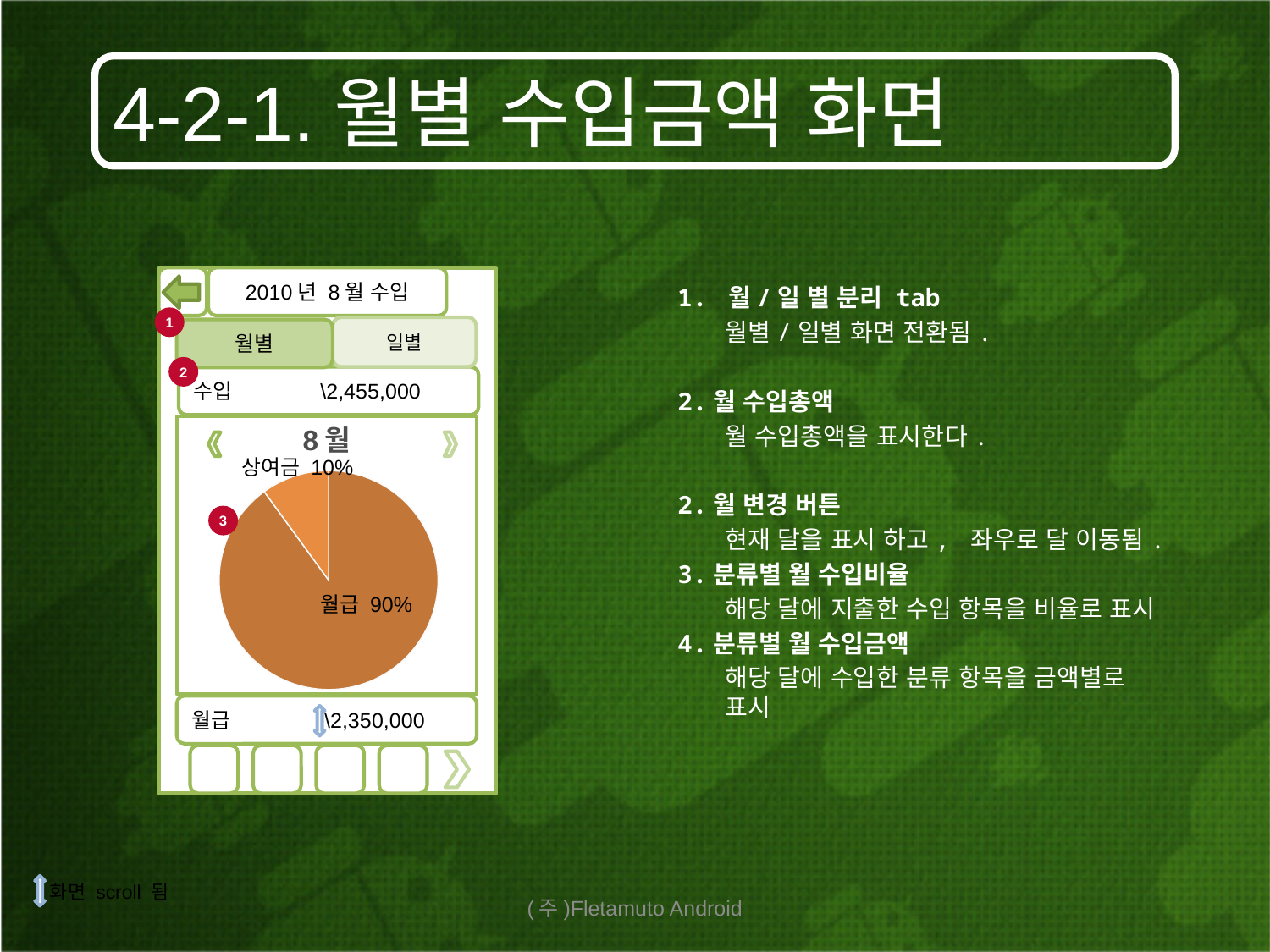

4-2-1.월별 수입금액 화면

2010년 8월 수입
1. 월/일 별 분리 tab
	월별/일별 화면 전환됨.

2.월 수입총액
	월 수입총액을 표시한다.

2.월 변경 버튼
	현재 달을 표시 하고, 좌우로 달 이동됨.
3.분류별 월 수입비율
	해당 달에 지출한 수입 항목을 비율로 표시
4.분류별 월 수입금액
	해당 달에 수입한 분류 항목을 금액별로 표시
1
일별
월별
2
2
수입              \2,455,000
8월

상여금 10%

### Chart

| Category | 판매 | 판매 |
|---|---|---|
| 월급 | 90.0 | 90.0 |
| 상여금 | 10.0 | 10.0 |
3
월급 90%
월급               \2,350,000

화면 scroll 됨

(주)Fletamuto Android